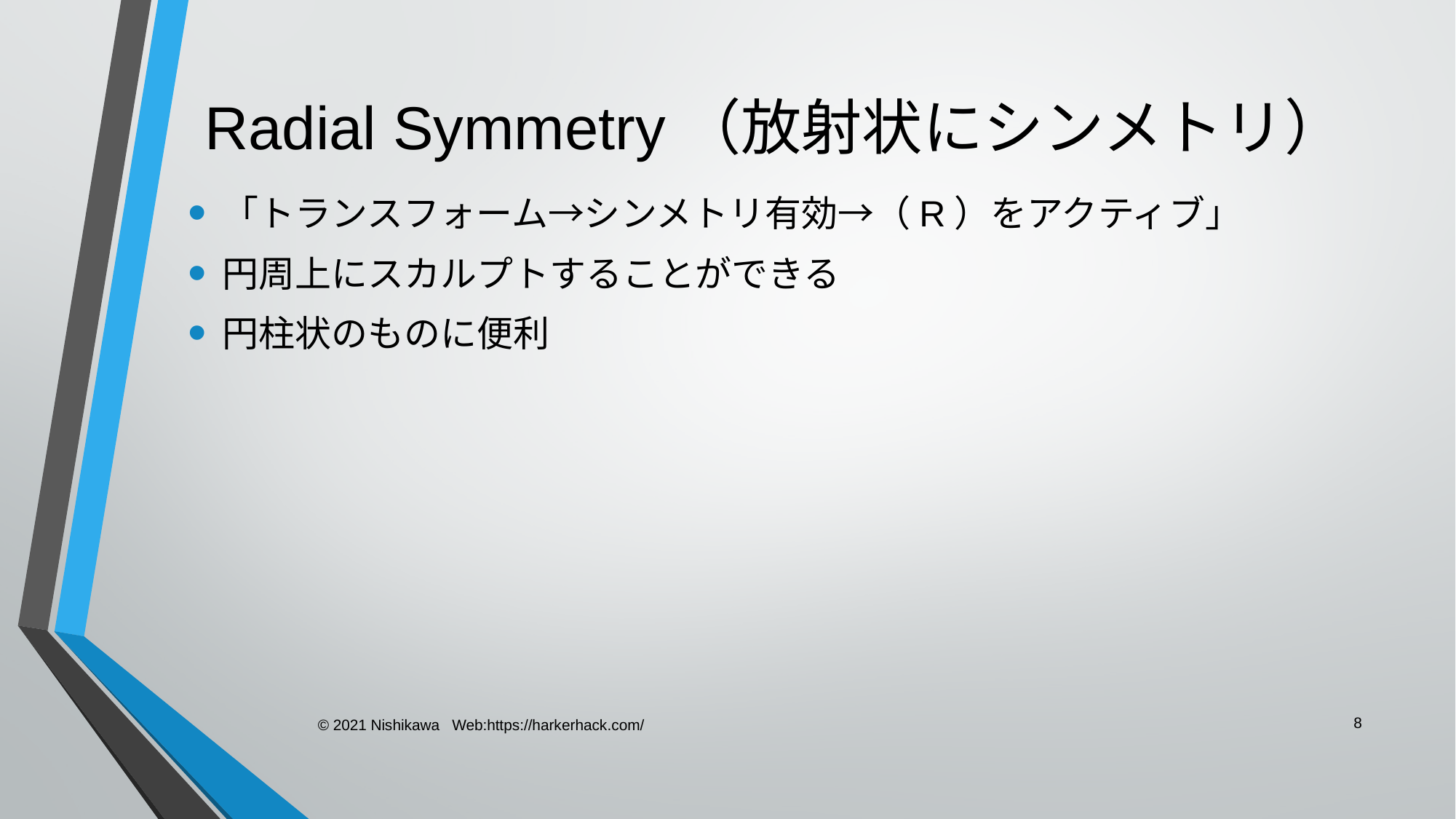

# Radial Symmetry（放射状にシンメトリ）
「トランスフォーム→シンメトリ有効→（R）をアクティブ」
円周上にスカルプトすることができる
円柱状のものに便利
8
© 2021 Nishikawa   Web:https://harkerhack.com/